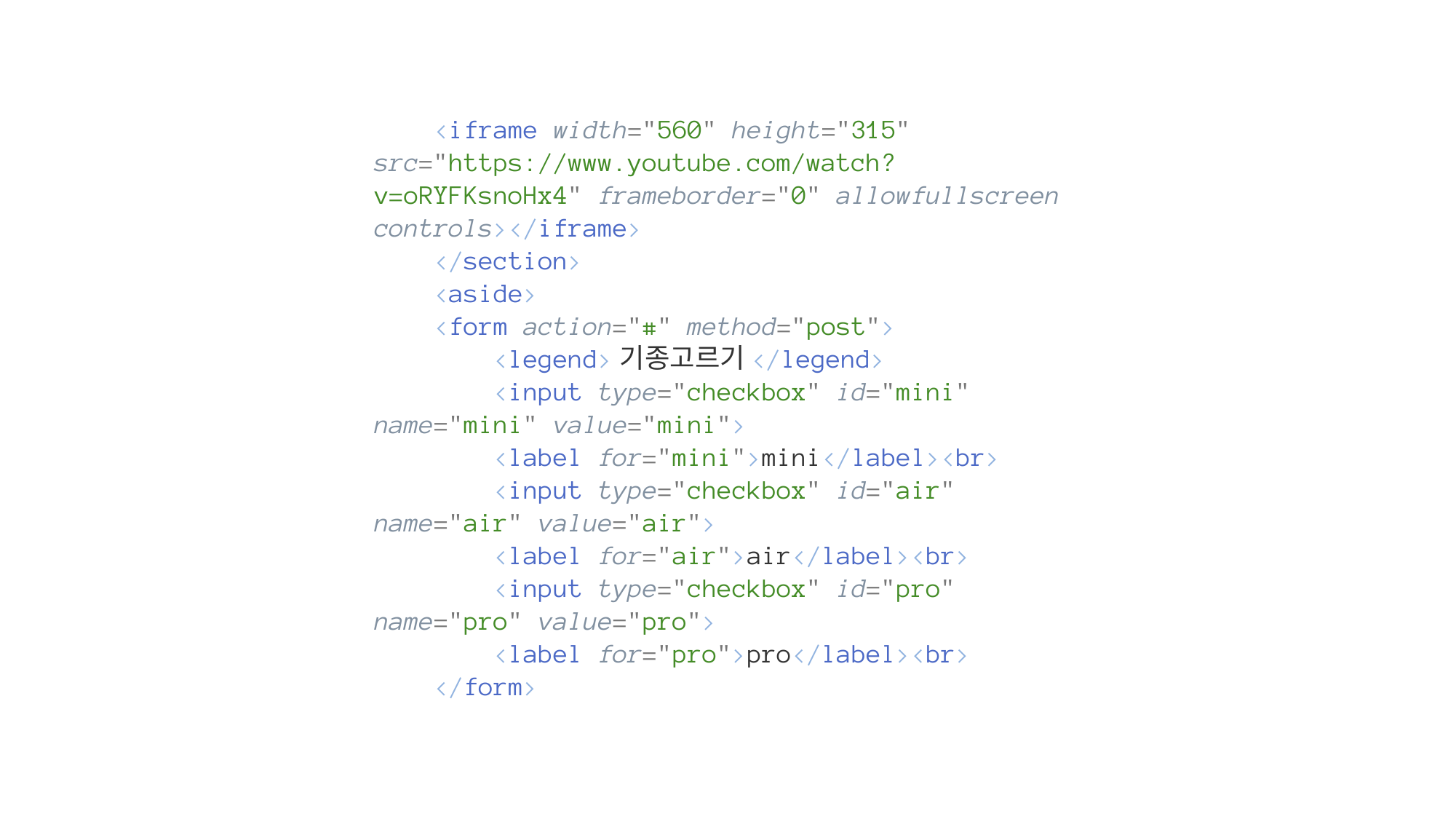

<iframe width="560" height="315" src="https://www.youtube.com/watch?v=oRYFKsnoHx4" frameborder="0" allowfullscreen controls></iframe>
    </section>
    <aside>
    <form action="#" method="post">
        <legend>기종고르기</legend>
        <input type="checkbox" id="mini" name="mini" value="mini">
        <label for="mini">mini</label><br>
        <input type="checkbox" id="air" name="air" value="air">
        <label for="air">air</label><br>
        <input type="checkbox" id="pro" name="pro" value="pro">
        <label for="pro">pro</label><br>
    </form>